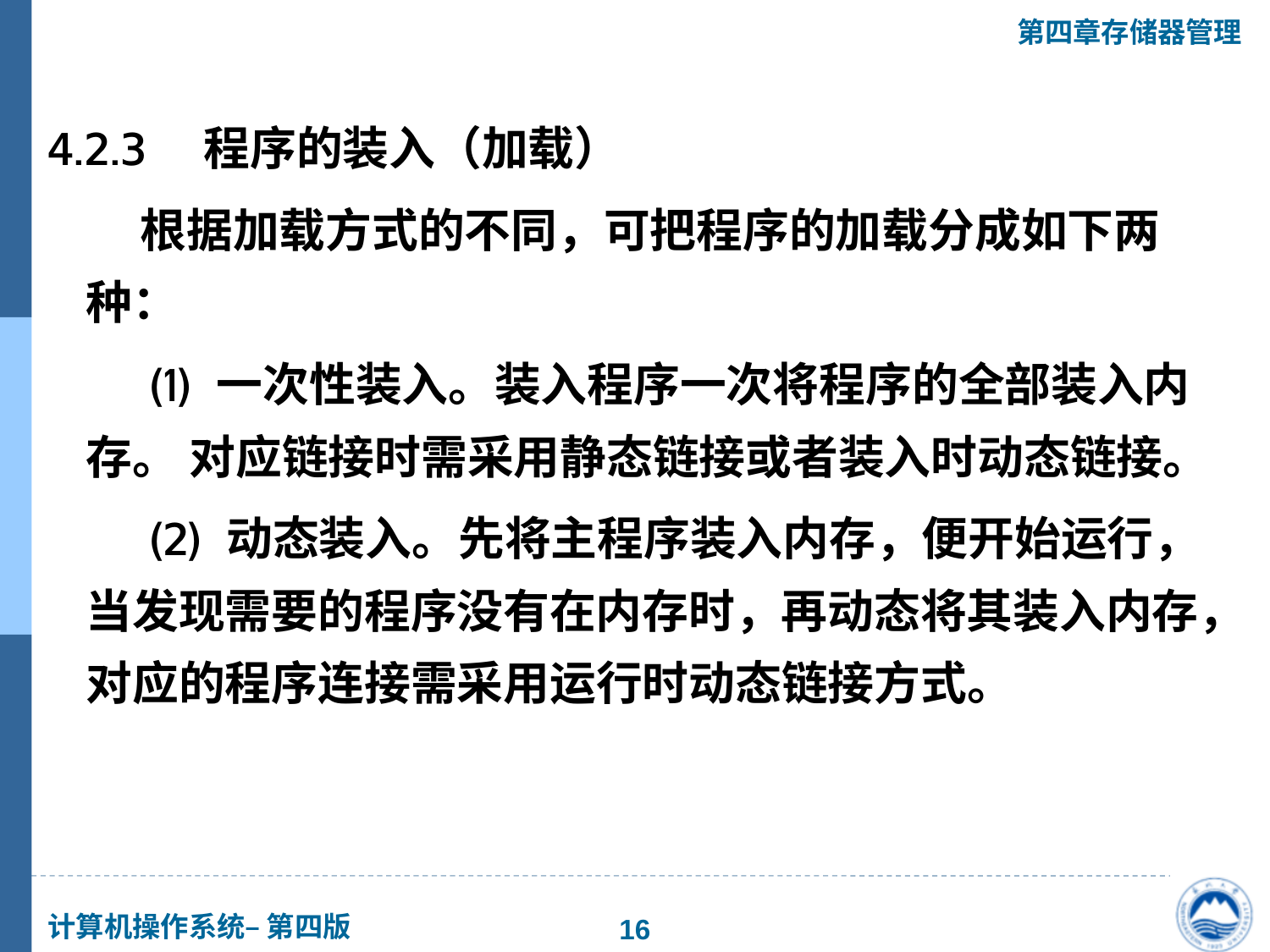

4.2.3　程序的装入（加载）
　　根据加载方式的不同，可把程序的加载分成如下两种：
　　(1) 一次性装入。装入程序一次将程序的全部装入内存。 对应链接时需采用静态链接或者装入时动态链接。
　　(2) 动态装入。先将主程序装入内存，便开始运行，当发现需要的程序没有在内存时，再动态将其装入内存，对应的程序连接需采用运行时动态链接方式。